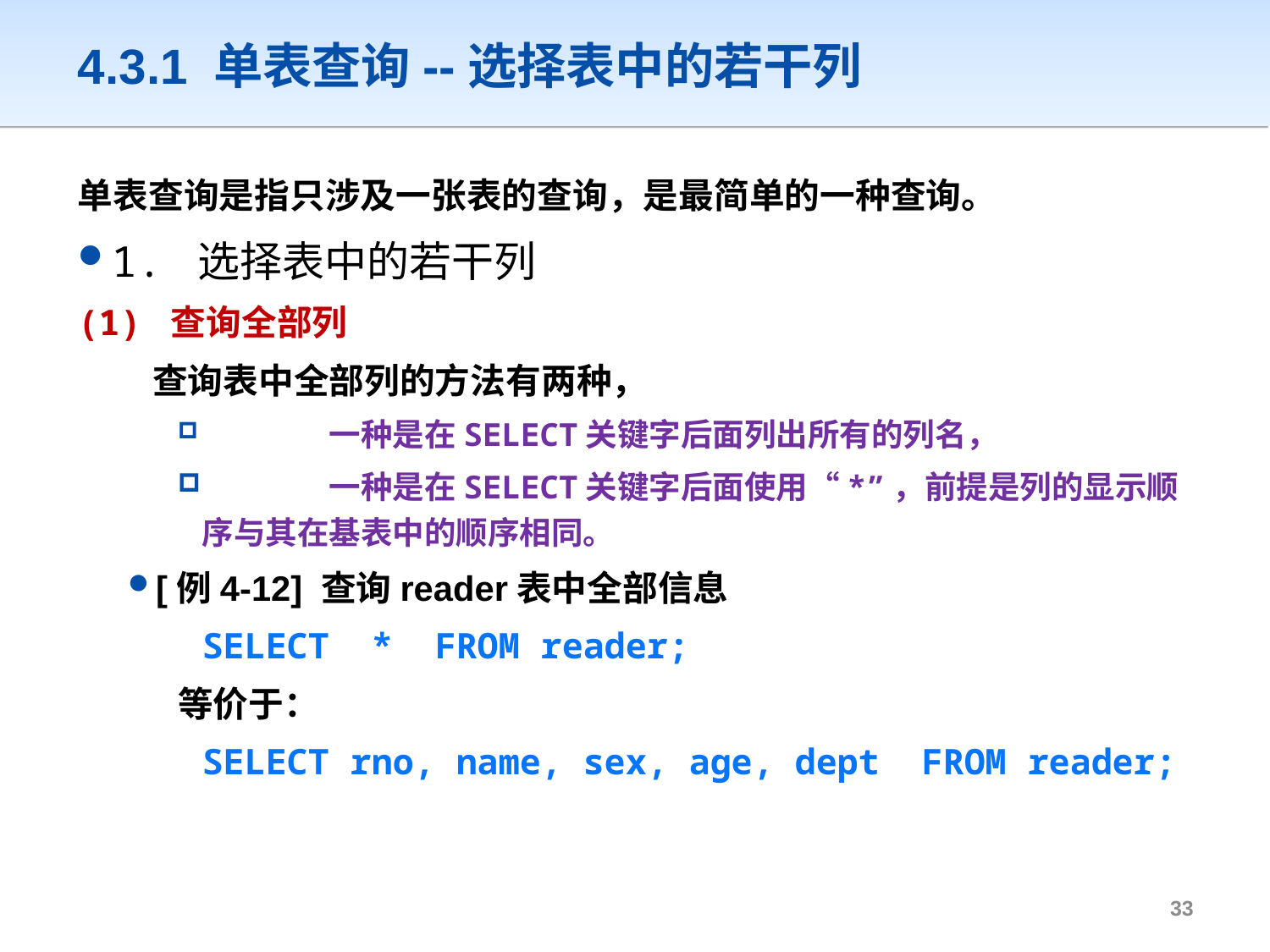

# 4.3.1 单表查询--选择表中的若干列
单表查询是指只涉及一张表的查询，是最简单的一种查询。
1. 选择表中的若干列
(1) 查询全部列
  查询表中全部列的方法有两种，
	一种是在SELECT关键字后面列出所有的列名，
	一种是在SELECT关键字后面使用“*”，前提是列的显示顺序与其在基表中的顺序相同。
[例4-12] 查询reader表中全部信息
	SELECT  *  FROM reader;
等价于：
	SELECT rno, name, sex, age, dept  FROM reader;

33